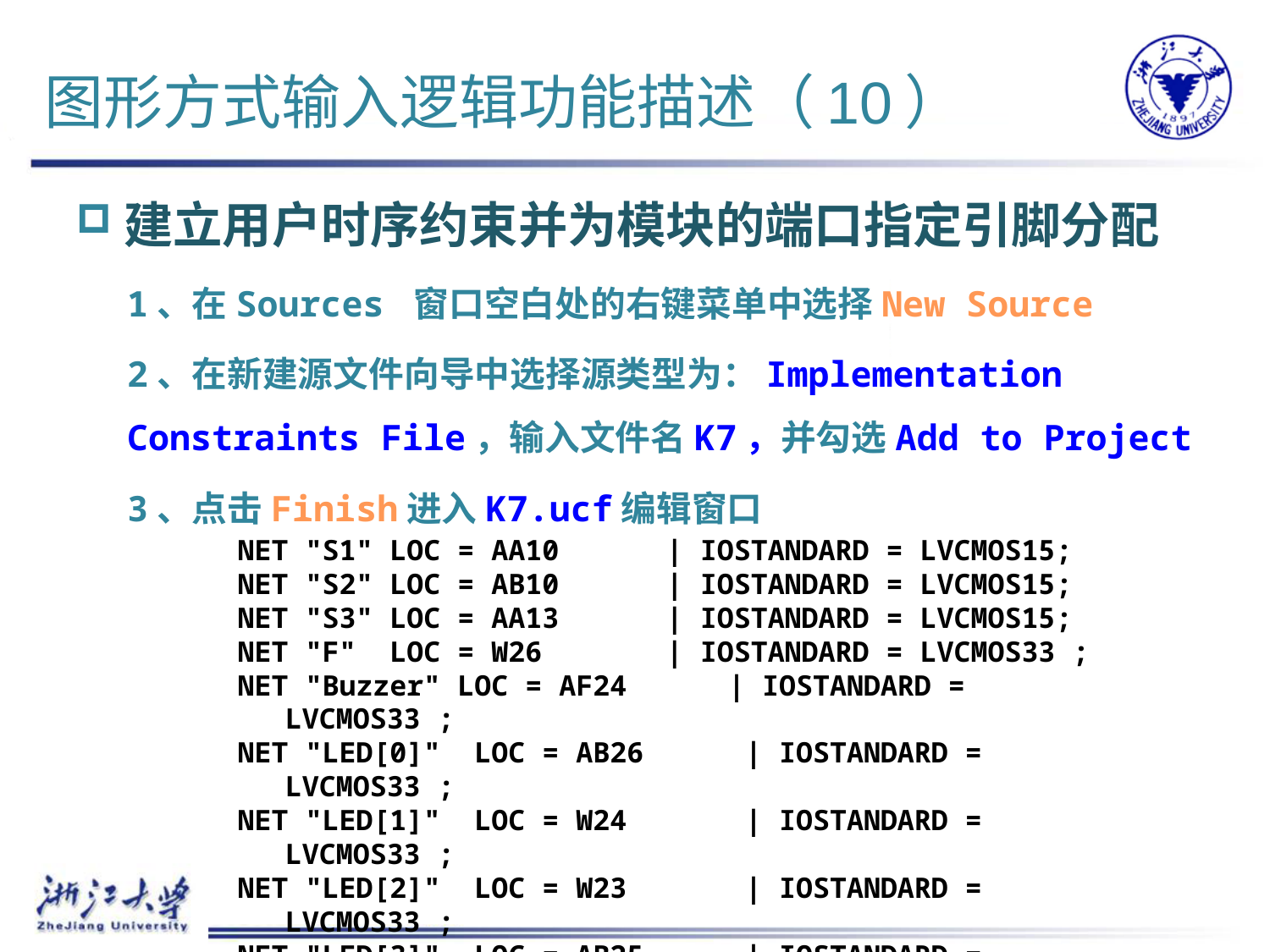

# 图形方式输入逻辑功能描述（10）
建立用户时序约束并为模块的端口指定引脚分配
1、在Sources 窗口空白处的右键菜单中选择New Source
2、在新建源文件向导中选择源类型为：Implementation Constraints File，输入文件名K7，并勾选Add to Project
3、点击Finish进入K7.ucf编辑窗口
NET "S1" LOC = AA10   	| IOSTANDARD = LVCMOS15;
NET "S2" LOC = AB10   	| IOSTANDARD = LVCMOS15;
NET "S3" LOC = AA13   	| IOSTANDARD = LVCMOS15;
NET "F"  LOC = W26    	| IOSTANDARD = LVCMOS33 ;
NET "Buzzer" LOC = AF24      | IOSTANDARD = LVCMOS33 ;
NET "LED[0]"  LOC = AB26      | IOSTANDARD = LVCMOS33 ;
NET "LED[1]"  LOC = W24       | IOSTANDARD = LVCMOS33 ;
NET "LED[2]"  LOC = W23       | IOSTANDARD = LVCMOS33 ;
NET "LED[3]"  LOC = AB25      | IOSTANDARD = LVCMOS33 ;
NET "LED[4]"  LOC = AA25      | IOSTANDARD = LVCMOS33 ;
NET "LED[5]"  LOC = W21       | IOSTANDARD = LVCMOS33 ;
NET "LED[6]"  LOC = V21       | IOSTANDARD = LVCMOS33 ;